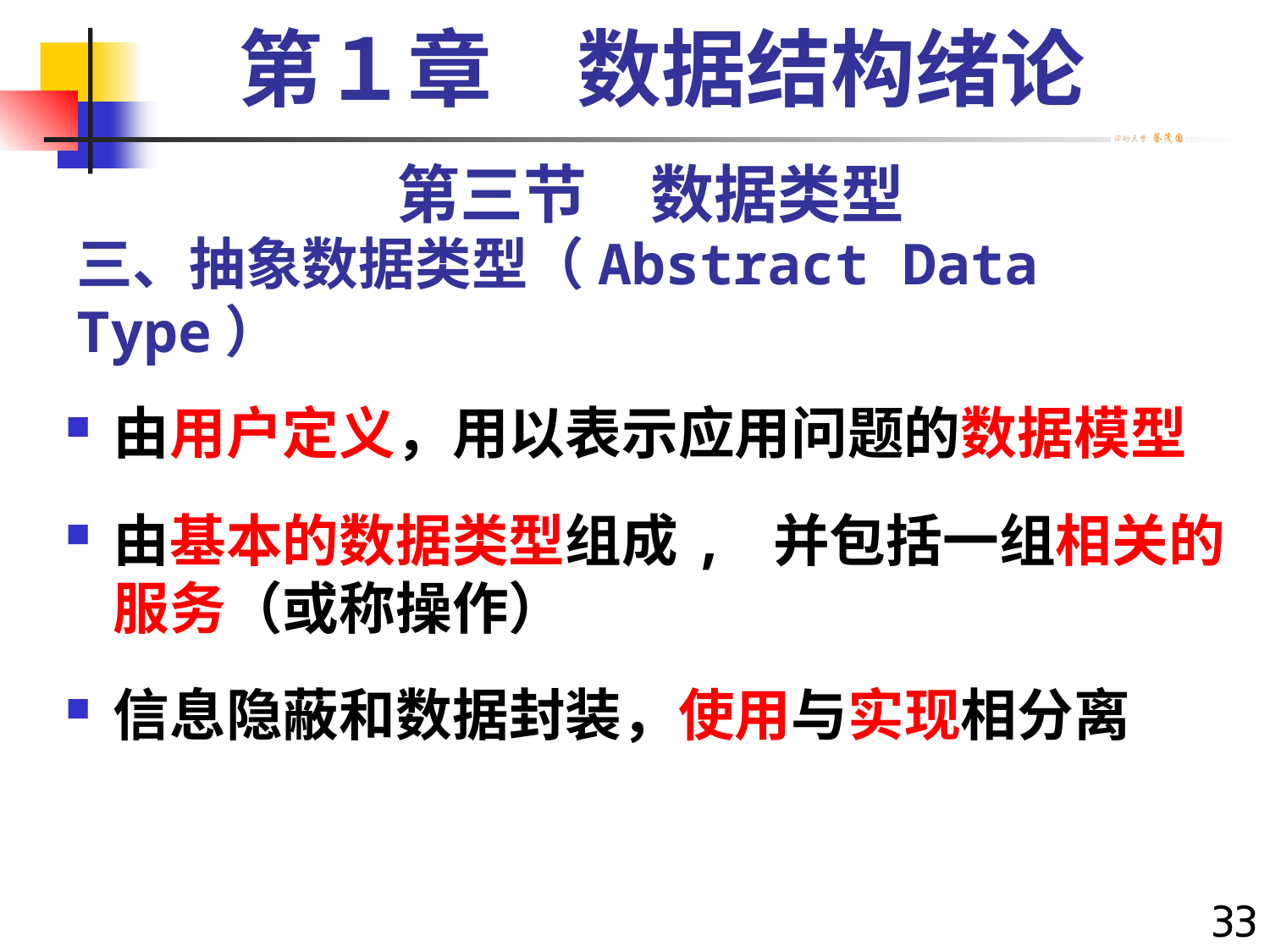

第１章　数据结构绪论
第三节　数据类型
# 三、抽象数据类型（Abstract Data Type）
由用户定义，用以表示应用问题的数据模型
由基本的数据类型组成, 并包括一组相关的服务（或称操作）
信息隐蔽和数据封装，使用与实现相分离
33